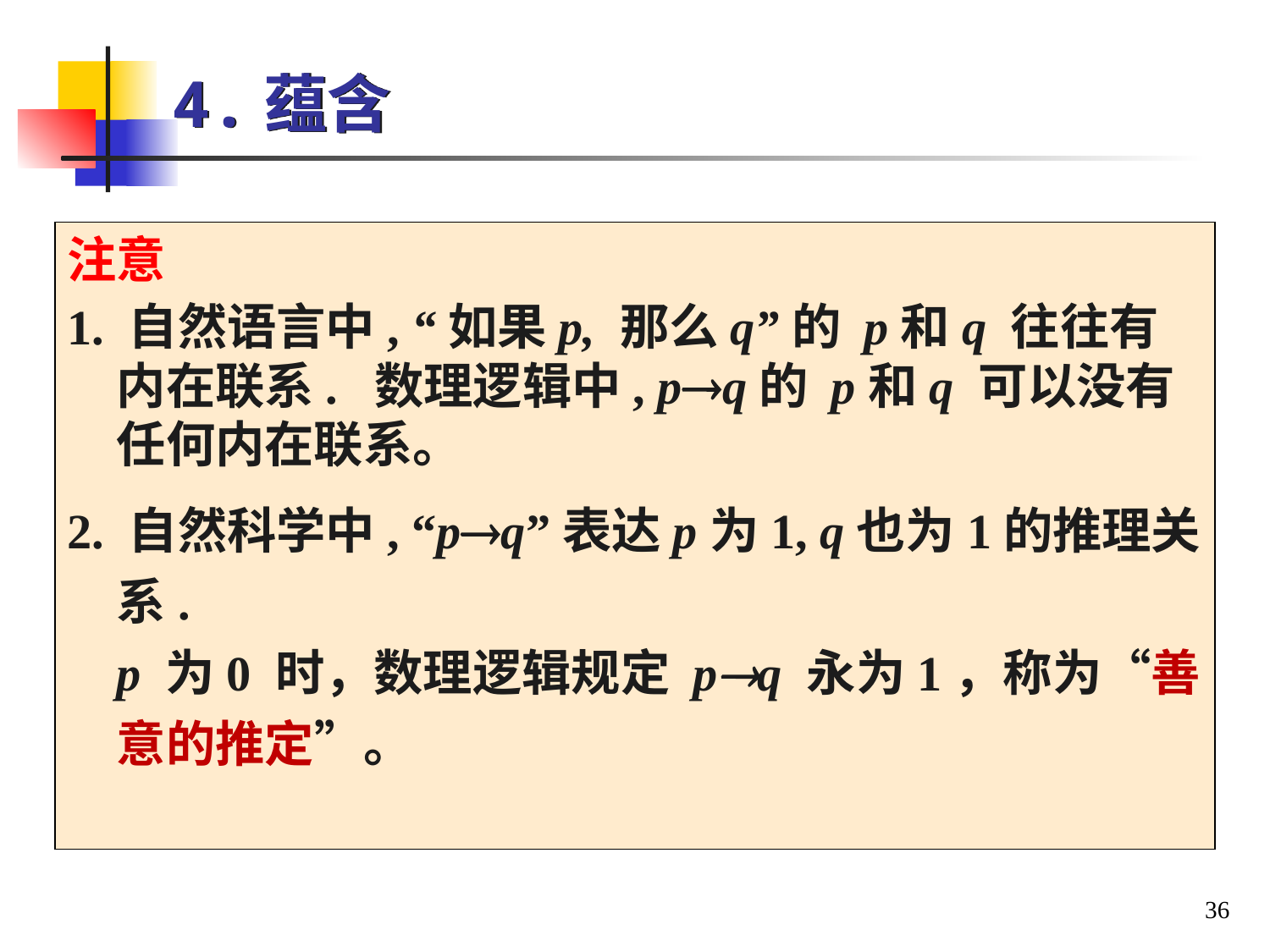

# 4.蕴含
注意
1. 自然语言中, “如果p, 那么q”的 p和q 往往有内在联系.  数理逻辑中, p→q的 p和q 可以没有任何内在联系。
2. 自然科学中, “p→q”表达p为1, q也为1的推理关系.
    p 为0 时，数理逻辑规定 p→q 永为1，称为“善意的推定”。

36